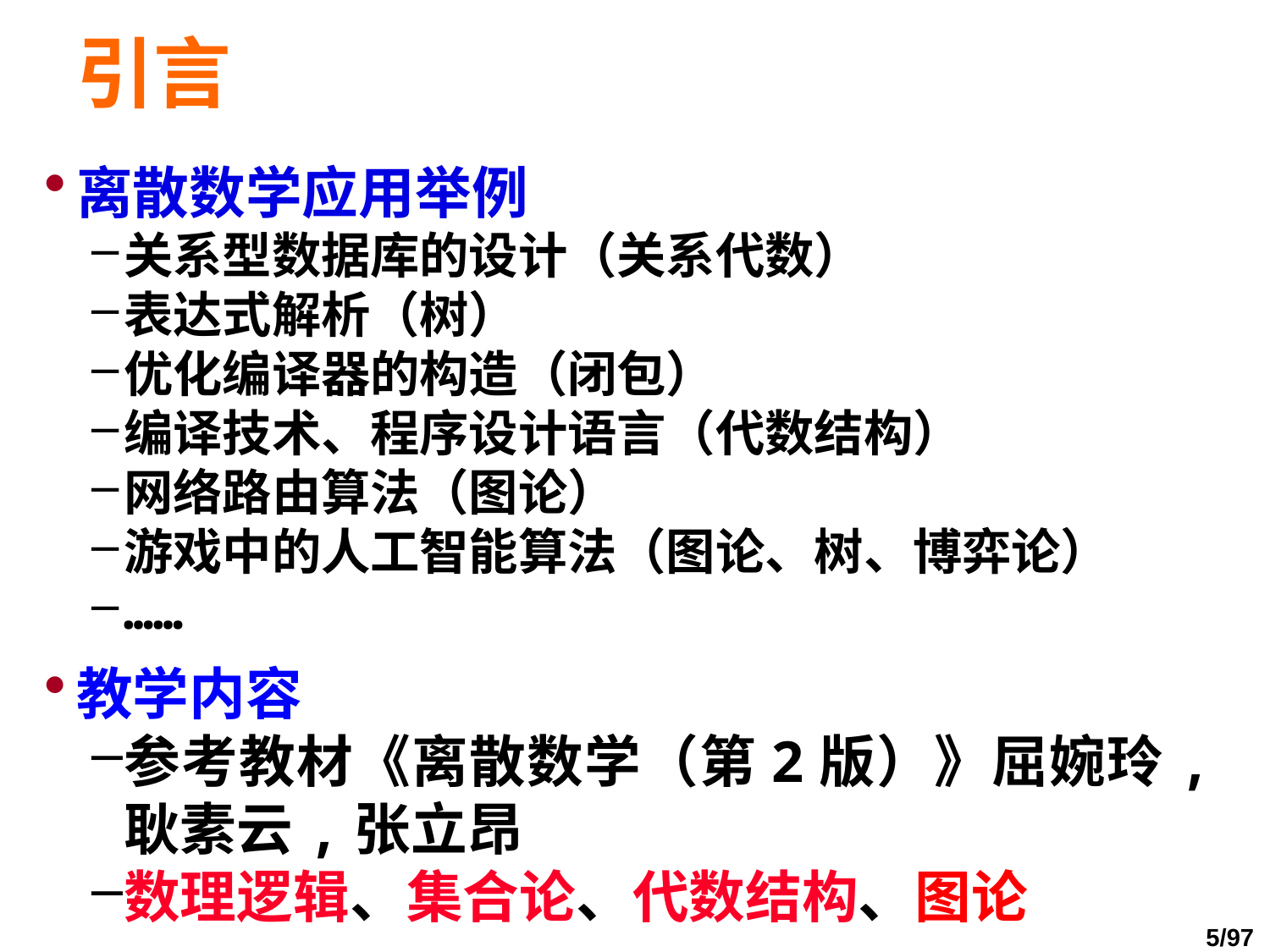

# 引言
离散数学应用举例
关系型数据库的设计（关系代数）
表达式解析（树）
优化编译器的构造（闭包）
编译技术、程序设计语言（代数结构）
网络路由算法（图论）
游戏中的人工智能算法（图论、树、博弈论）
……
教学内容
参考教材《离散数学（第2版）》屈婉玲,耿素云,张立昂
数理逻辑、集合论、代数结构、图论